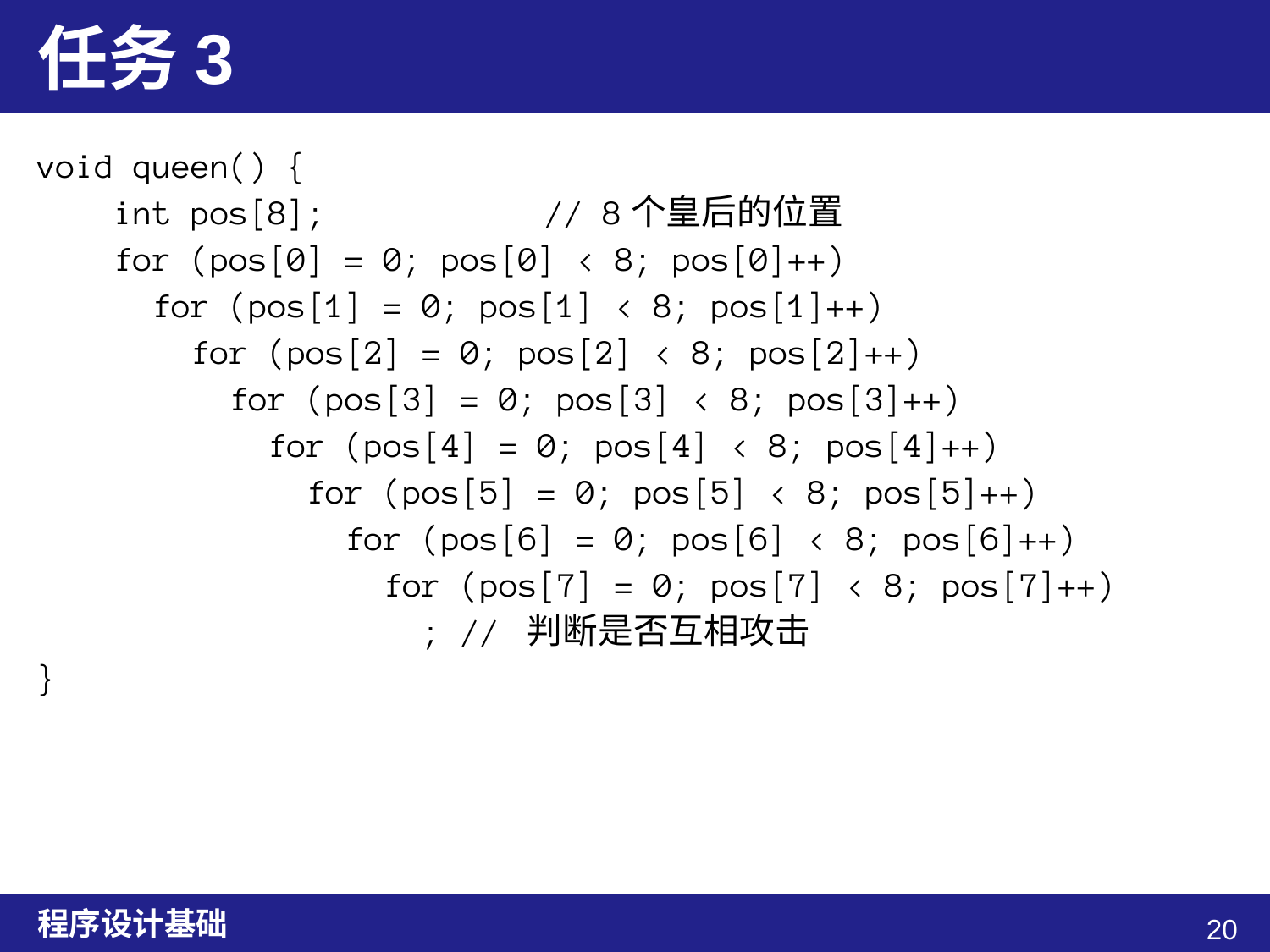

# 任务3
void queen() {
    int pos[8];		// 8个皇后的位置
    for (pos[0] = 0; pos[0] < 8; pos[0]++)
      for (pos[1] = 0; pos[1] < 8; pos[1]++)
        for (pos[2] = 0; pos[2] < 8; pos[2]++)
          for (pos[3] = 0; pos[3] < 8; pos[3]++)
            for (pos[4] = 0; pos[4] < 8; pos[4]++)
              for (pos[5] = 0; pos[5] < 8; pos[5]++)
                for (pos[6] = 0; pos[6] < 8; pos[6]++)
                  for (pos[7] = 0; pos[7] < 8; pos[7]++)
                    ; // 判断是否互相攻击
}